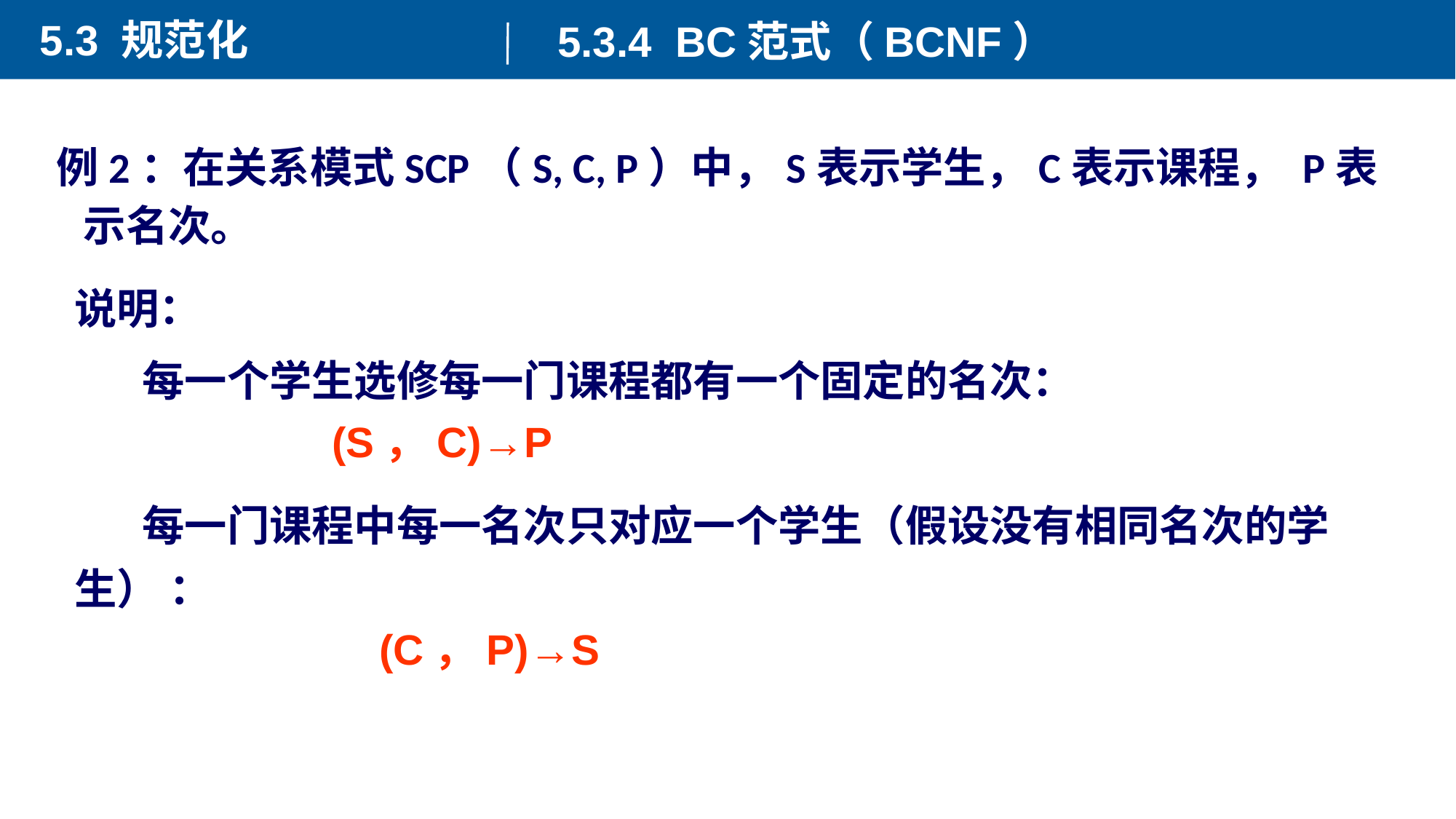

5.3 规范化
5.3.4  BC范式（BCNF）
例2：在关系模式SCP（S, C, P）中，S表示学生，C表示课程， P表示名次。
说明：
      每一个学生选修每一门课程都有一个固定的名次：

      每一门课程中每一名次只对应一个学生（假设没有相同名次的学生） ：

(S，C)→P
(C，P)→S